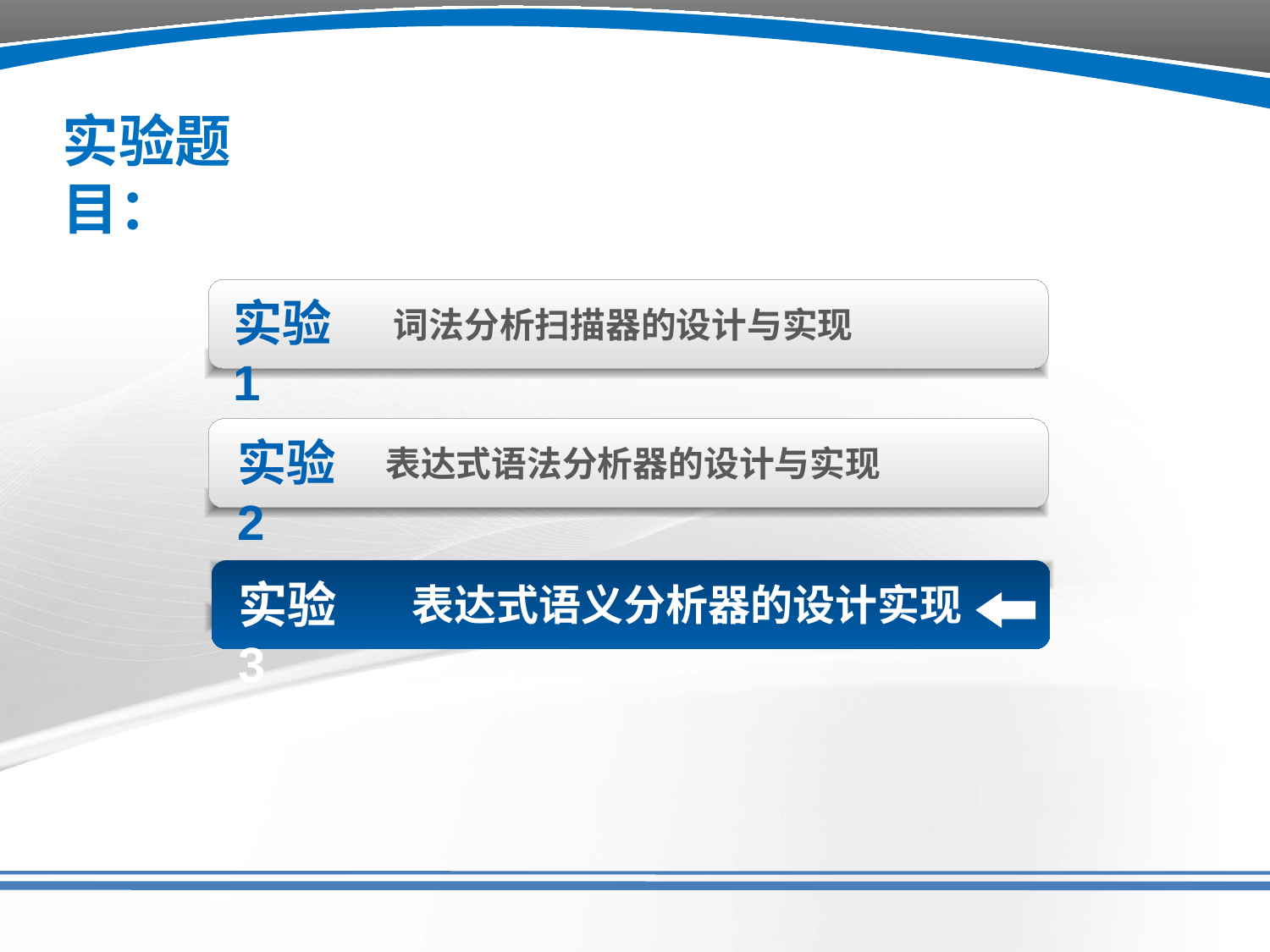

实验题目：
加密算法的总体架构
            词法分析扫描器的设计与实现
实验1
2

加密算法的总体架构
           表达式语法分析器的设计与实现
实验2
2

表达式语义分析器的设计实现

实验3